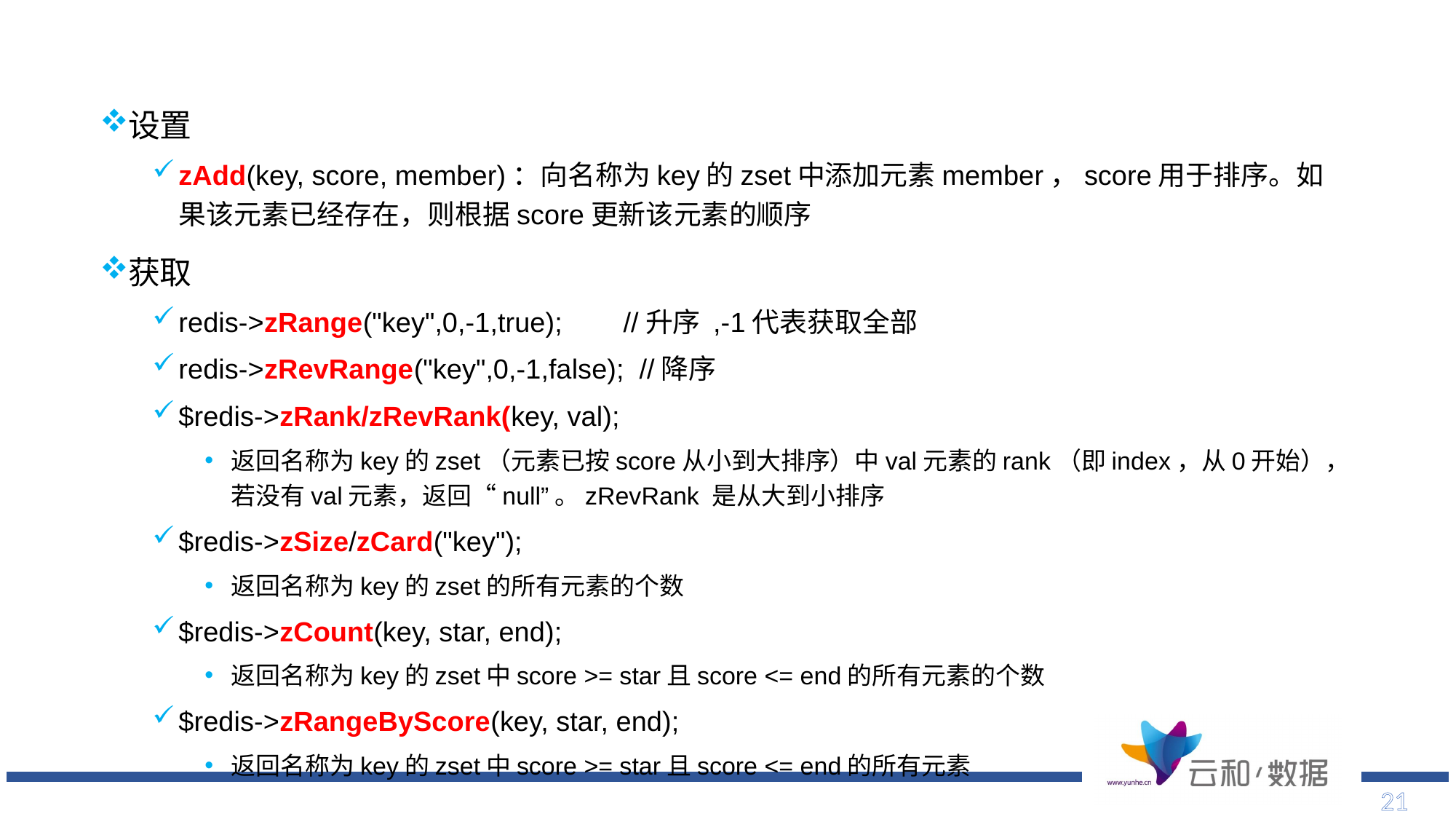

设置
zAdd(key, score, member)：向名称为key的zset中添加元素member，score用于排序。如果该元素已经存在，则根据score更新该元素的顺序
获取
redis->zRange("key",0,-1,true);        //升序 ,-1代表获取全部
redis->zRevRange("key",0,-1,false);  //降序
$redis->zRank/zRevRank(key, val);
返回名称为key的zset（元素已按score从小到大排序）中val元素的rank（即index，从0开始），若没有val元素，返回“null”。zRevRank 是从大到小排序
$redis->zSize/zCard("key");
返回名称为key的zset的所有元素的个数
$redis->zCount(key, star, end);
返回名称为key的zset中score >= star且score <= end的所有元素的个数
$redis->zRangeByScore(key, star, end);
返回名称为key的zset中score >= star且score <= end的所有元素